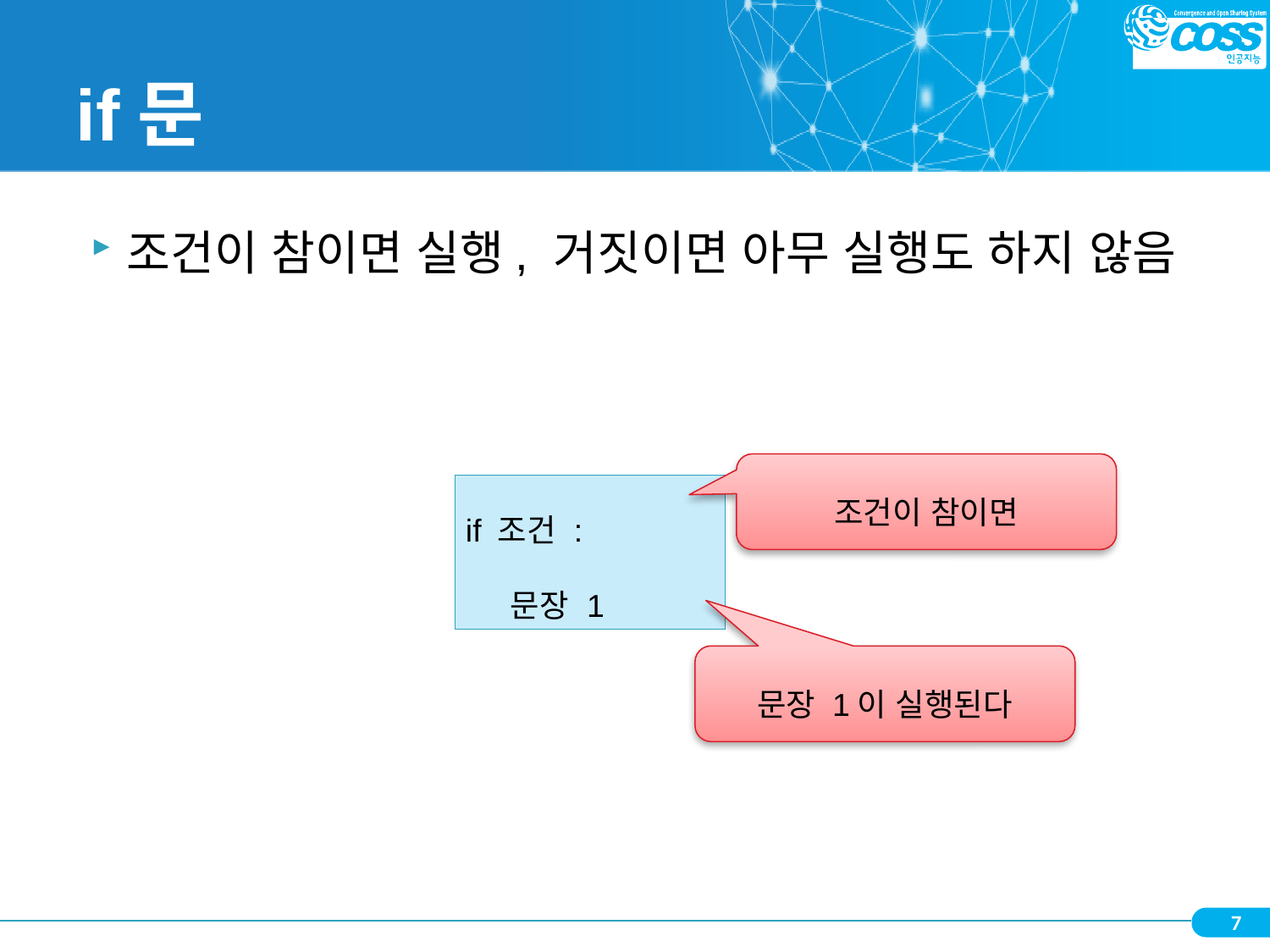

# if문
조건이 참이면 실행, 거짓이면 아무 실행도 하지 않음
조건이 참이면
| if 조건 : 문장 1 |
| --- |
문장 1이 실행된다